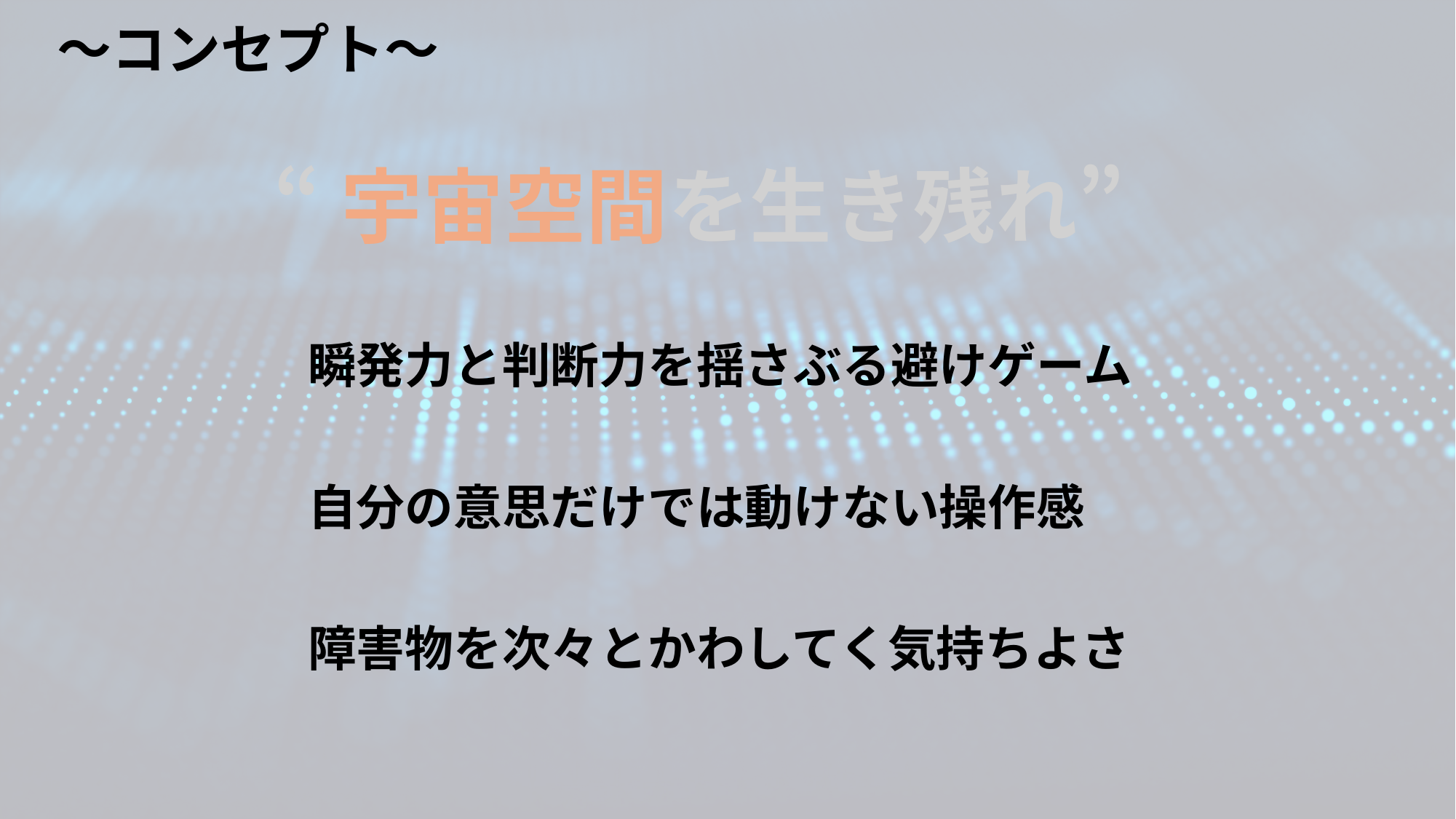

～コンセプト～
“宇宙空間を生き残れ”
瞬発力と判断力を揺さぶる避けゲーム
自分の意思だけでは動けない操作感
障害物を次々とかわしてく気持ちよさ